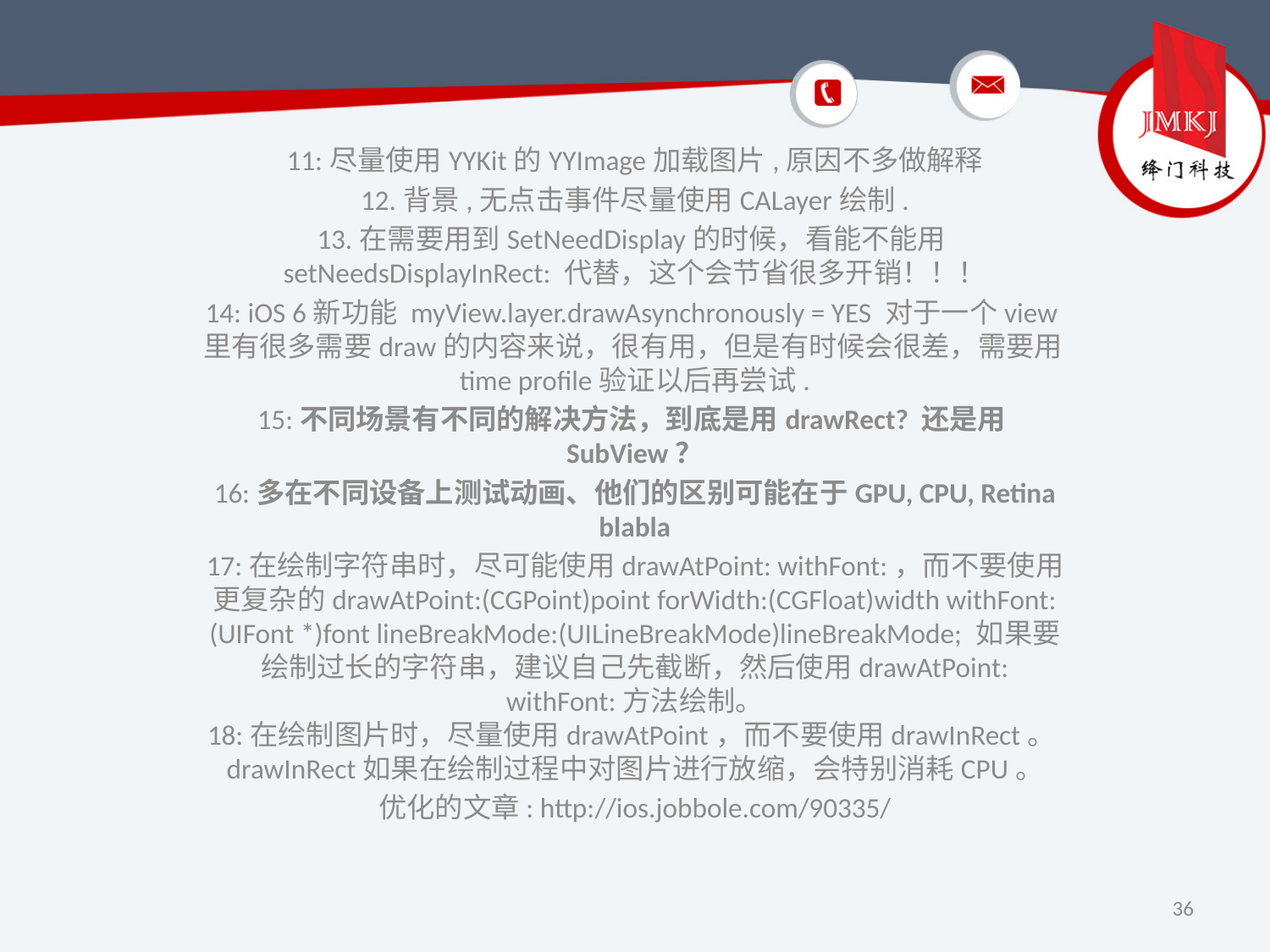

11:尽量使用YYKit的YYImage加载图片,原因不多做解释
12.背景,无点击事件尽量使用CALayer绘制.
13.在需要用到SetNeedDisplay的时候，看能不能用setNeedsDisplayInRect: 代替，这个会节省很多开销！！！
14: iOS 6新功能 myView.layer.drawAsynchronously = YES 对于一个view里有很多需要draw的内容来说，很有用，但是有时候会很差，需要用time profile验证以后再尝试.
15:不同场景有不同的解决方法，到底是用drawRect? 还是用SubView？
16:多在不同设备上测试动画、他们的区别可能在于GPU, CPU, Retina blabla
17:在绘制字符串时，尽可能使用drawAtPoint: withFont:，而不要使用更复杂的drawAtPoint:(CGPoint)point forWidth:(CGFloat)width withFont:(UIFont *)font lineBreakMode:(UILineBreakMode)lineBreakMode; 如果要绘制过长的字符串，建议自己先截断，然后使用drawAtPoint: withFont:方法绘制。
18:在绘制图片时，尽量使用drawAtPoint，而不要使用drawInRect。drawInRect如果在绘制过程中对图片进行放缩，会特别消耗CPU。
优化的文章: http://ios.jobbole.com/90335/
36